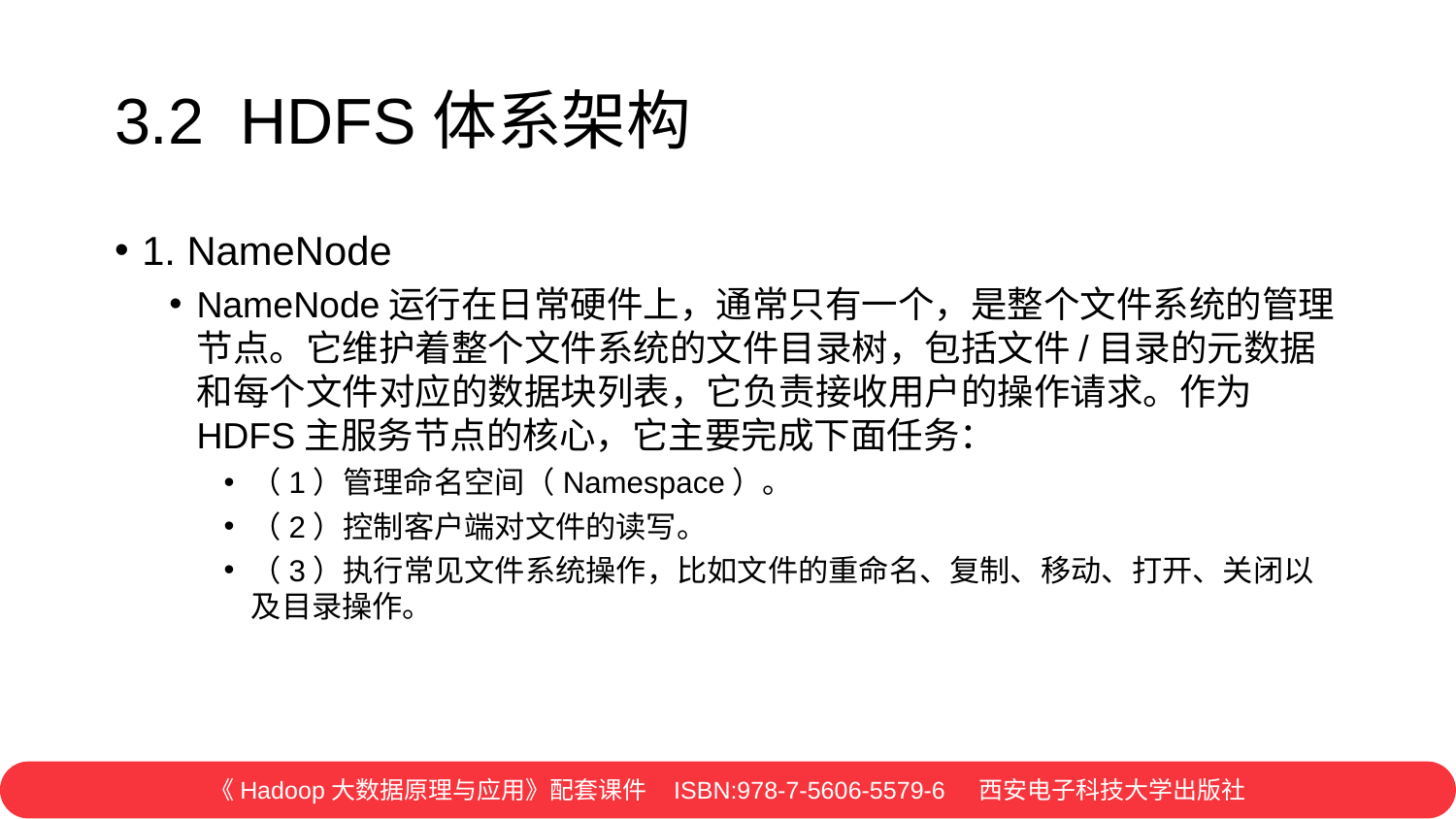

# 3.2  HDFS体系架构
1. NameNode
NameNode运行在日常硬件上，通常只有一个，是整个文件系统的管理节点。它维护着整个文件系统的文件目录树，包括文件/目录的元数据和每个文件对应的数据块列表，它负责接收用户的操作请求。作为HDFS主服务节点的核心，它主要完成下面任务：
（1）管理命名空间（Namespace）。
（2）控制客户端对文件的读写。
（3）执行常见文件系统操作，比如文件的重命名、复制、移动、打开、关闭以及目录操作。